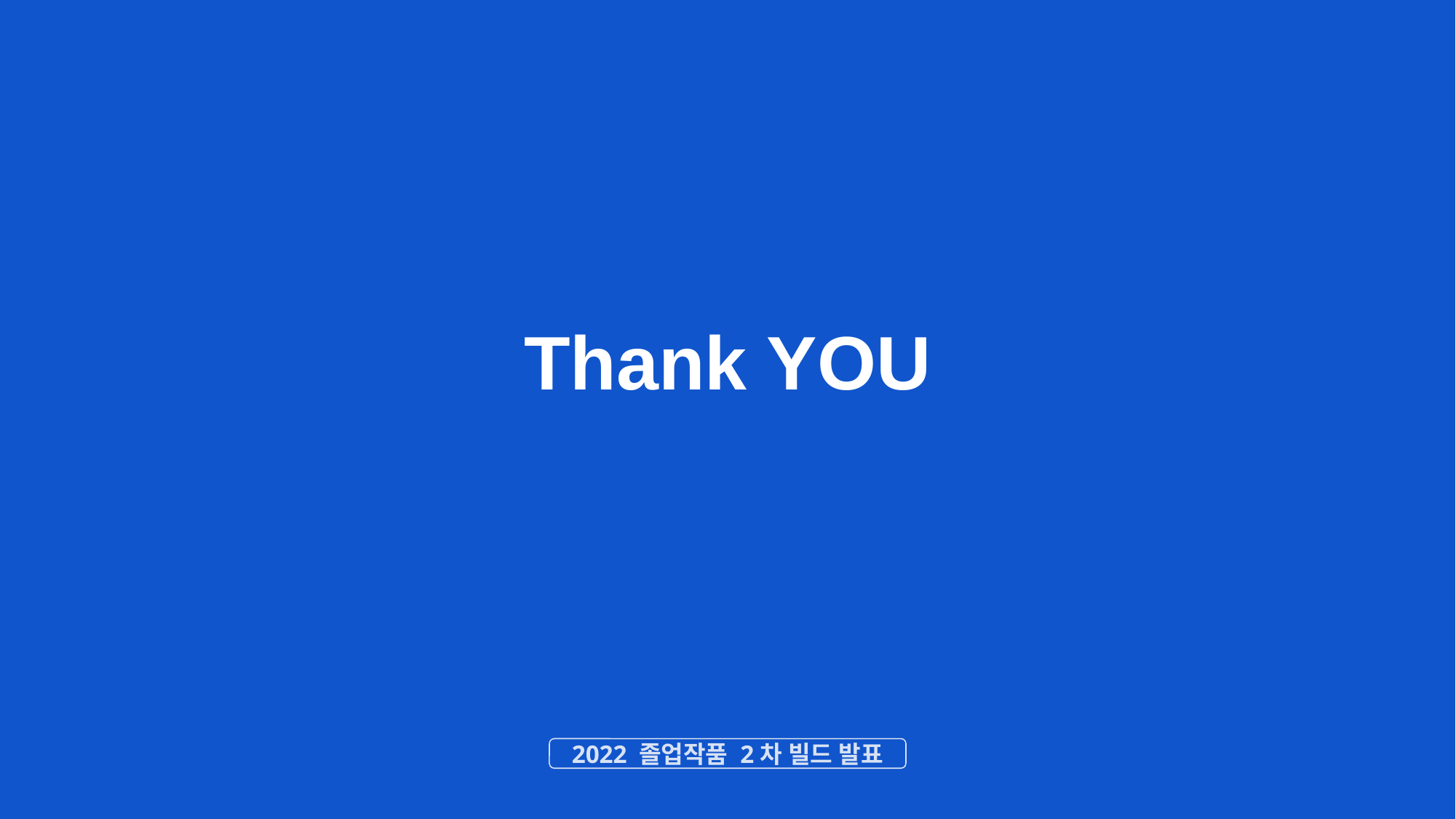

Thank YOU

2022 졸업작품 2차 빌드 발표